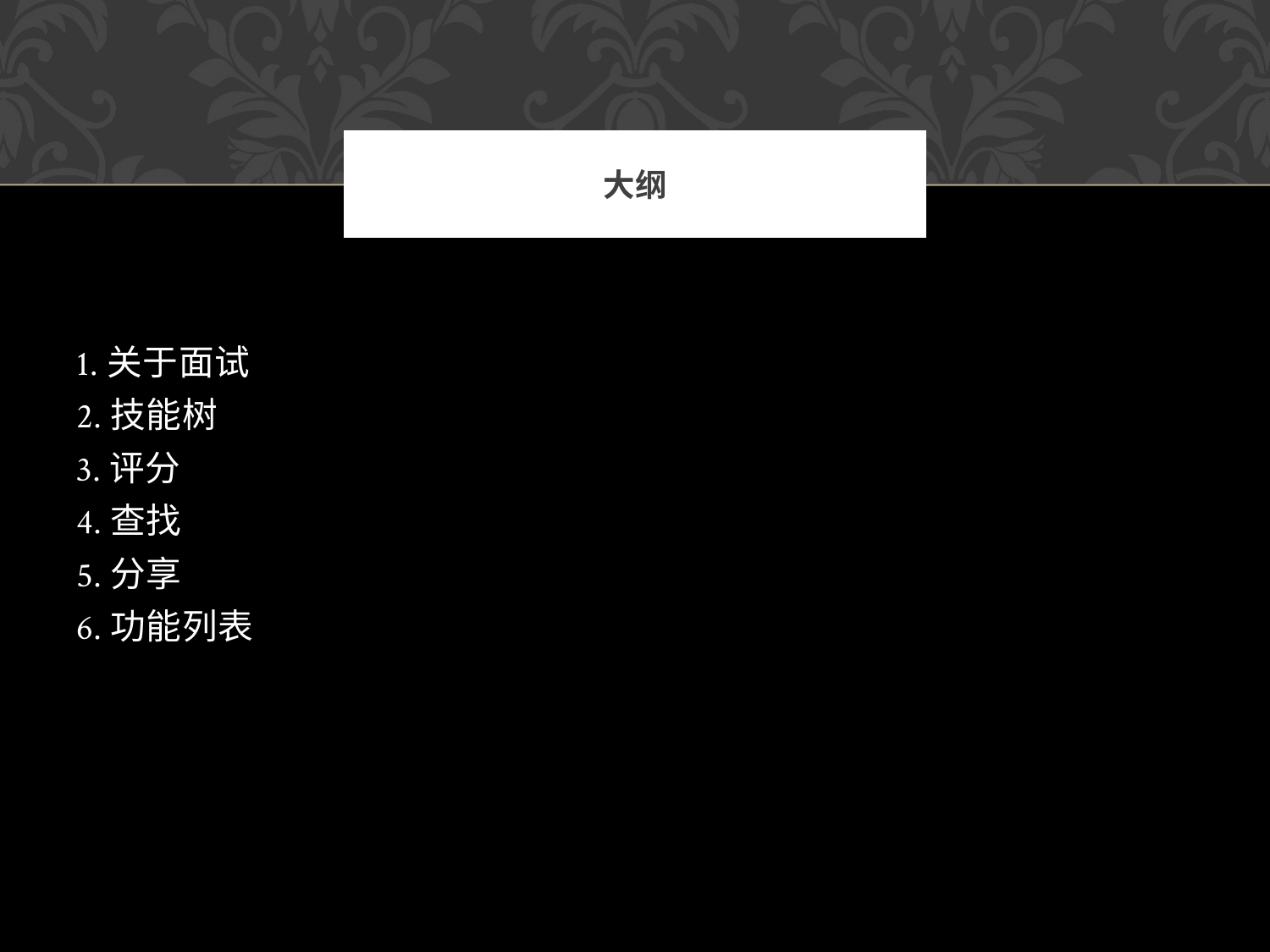

# 大纲

1.关于面试
2.技能树
3.评分
4.查找
5.分享
6.功能列表